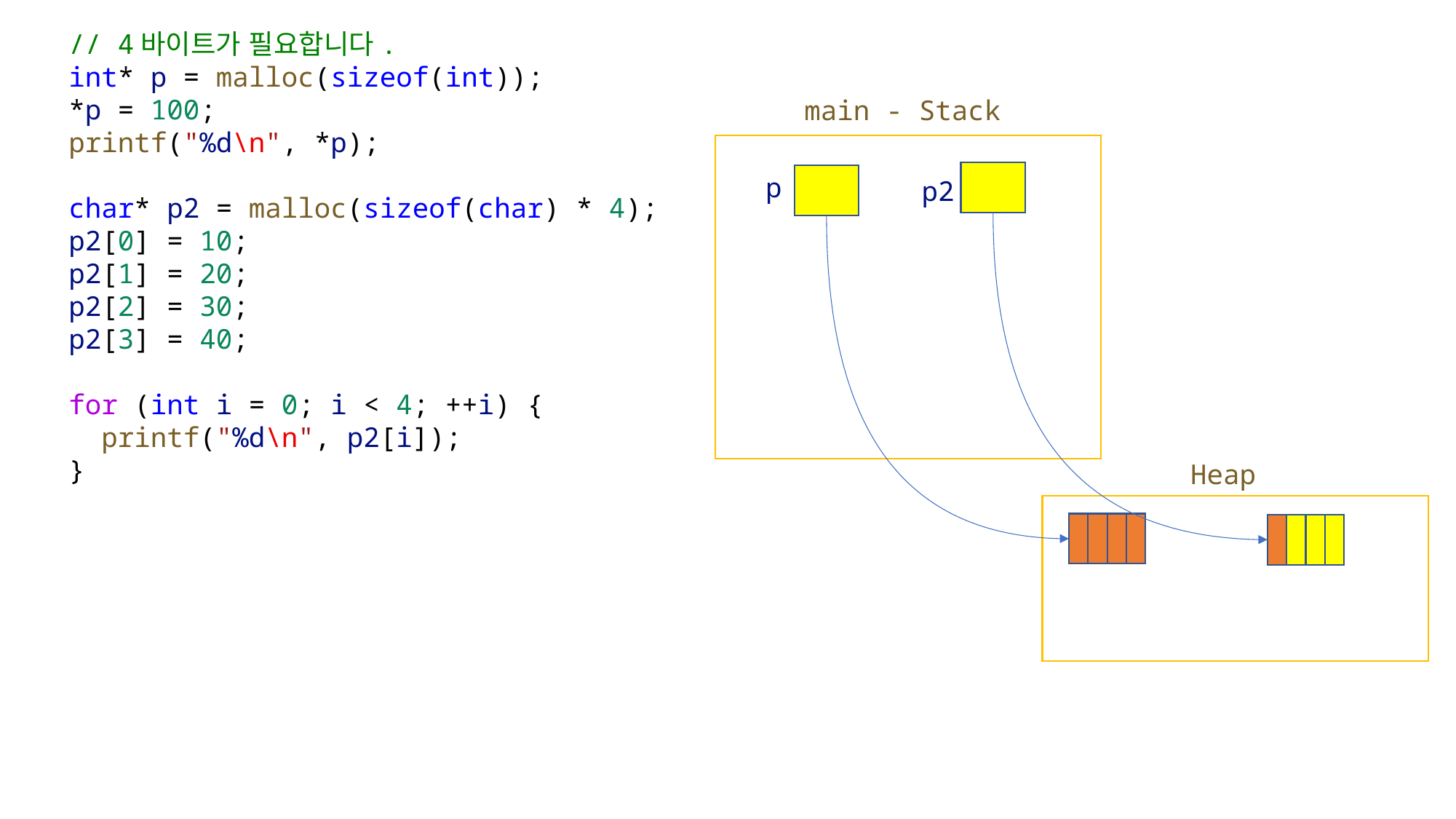

// 4바이트가 필요합니다.
int* p = malloc(sizeof(int));
*p = 100;
printf("%d\n", *p);
char* p2 = malloc(sizeof(char) * 4);
p2[0] = 10;
p2[1] = 20;
p2[2] = 30;
p2[3] = 40;
for (int i = 0; i < 4; ++i) {
  printf("%d\n", p2[i]);
}
main - Stack

p

p2
Heap